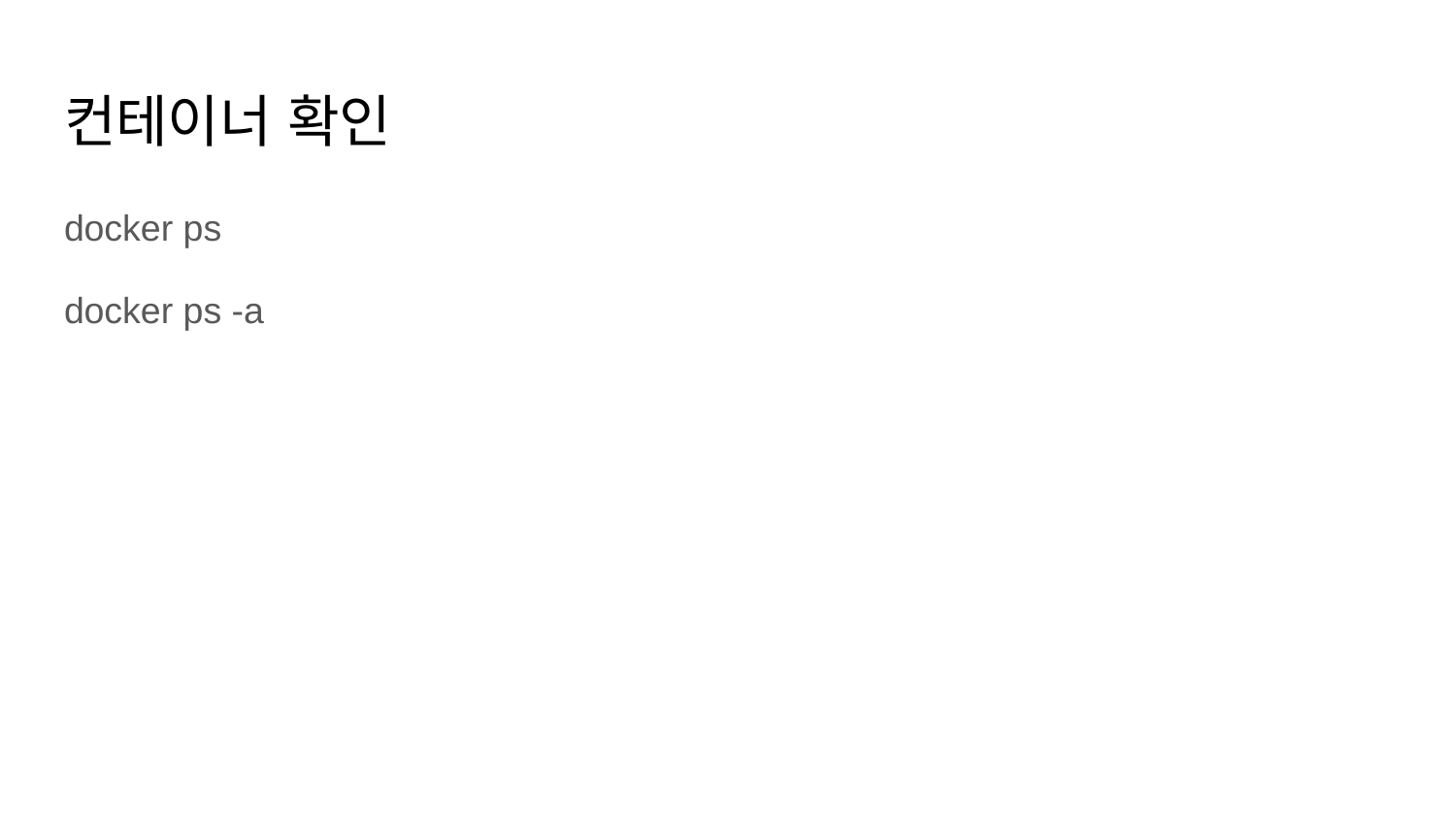

# 컨테이너 확인
docker ps
docker ps -a